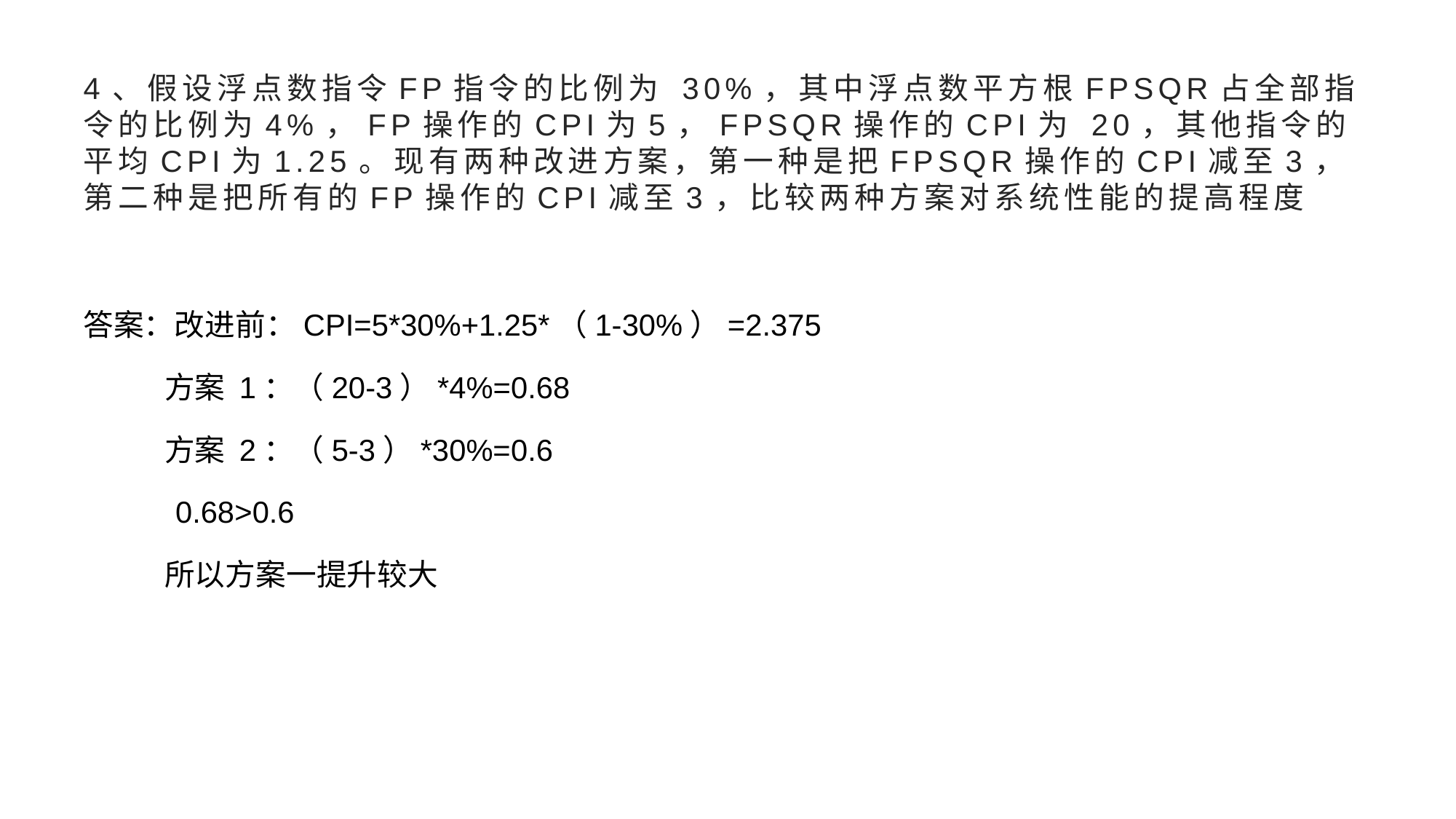

# 4、假设浮点数指令FP指令的比例为 30%，其中浮点数平方根FPSQR占全部指令的比例为4%，FP操作的CPI为5，FPSQR操作的CPI为 20，其他指令的平均CPI为1.25。现有两种改进方案，第一种是把FPSQR操作的CPI减至3，第二种是把所有的FP操作的CPI减至3，比较两种方案对系统性能的提高程度
答案：改进前：CPI=5*30%+1.25*（1-30%）=2.375
           方案 1：（20-3）*4%=0.68
           方案 2：（5-3）*30%=0.6
           0.68>0.6
           所以方案一提升较大